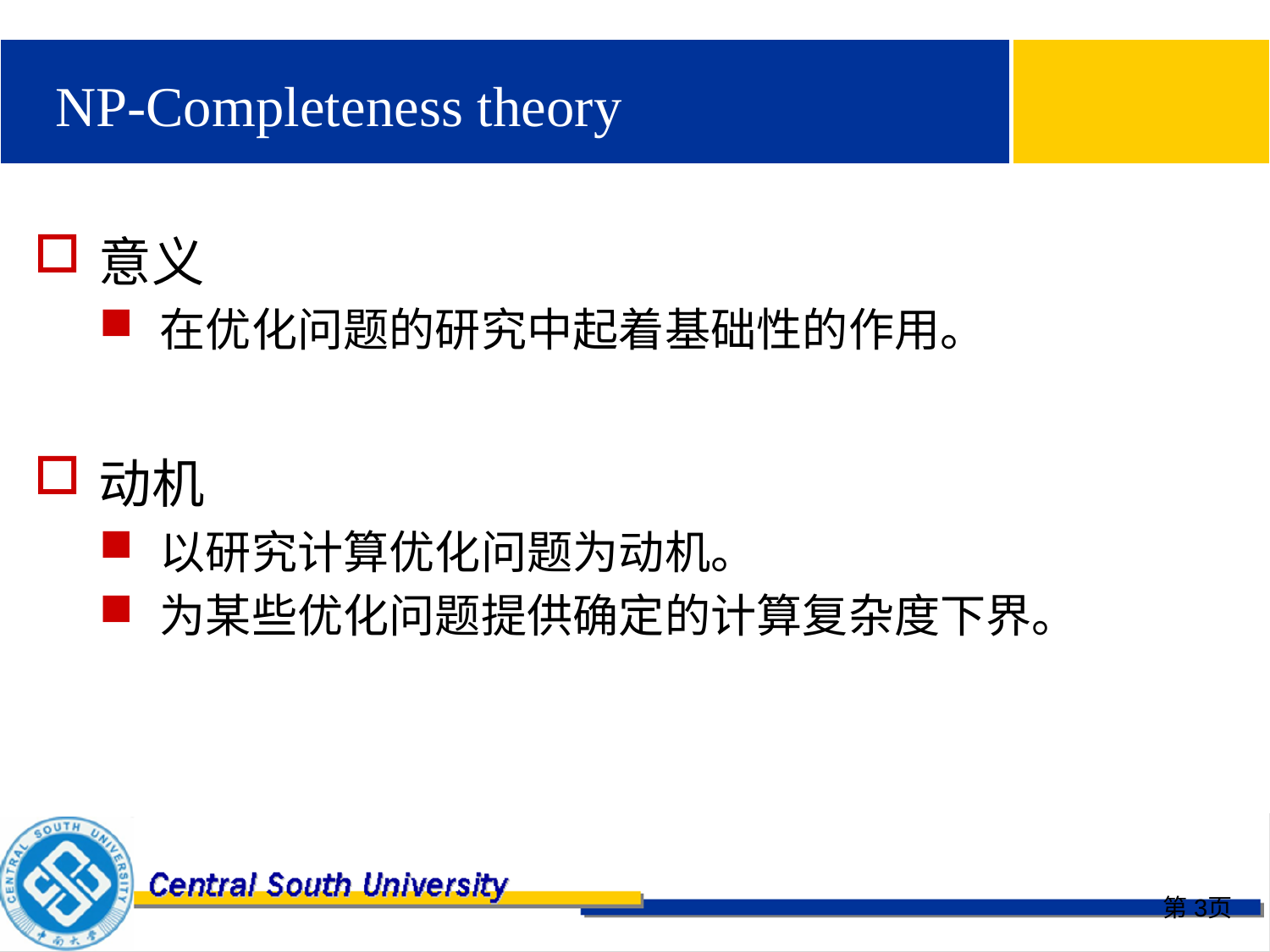

# NP-Completeness theory
意义
在优化问题的研究中起着基础性的作用。
动机
以研究计算优化问题为动机。
为某些优化问题提供确定的计算复杂度下界。
第3页